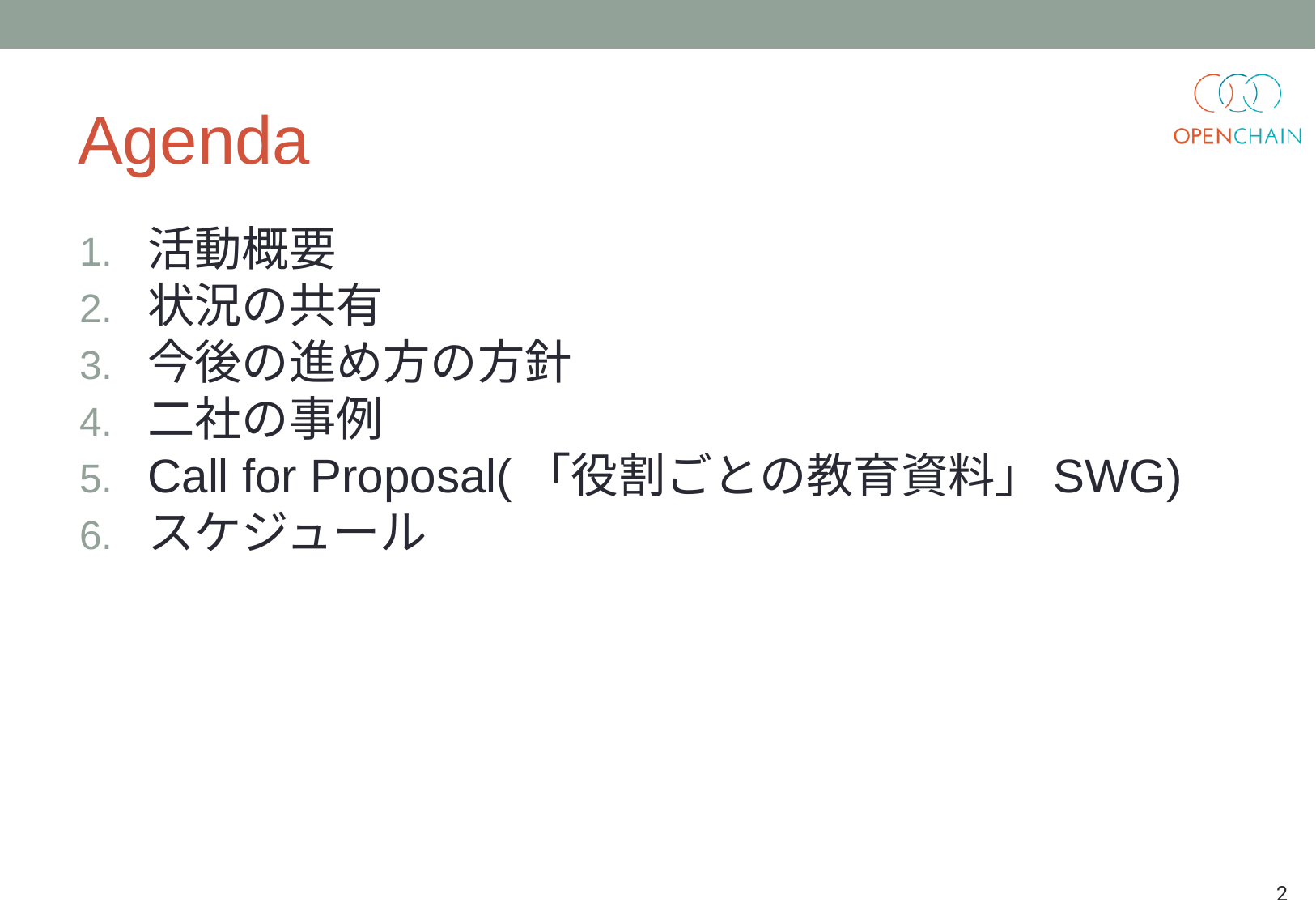

# Agenda
活動概要
状況の共有
今後の進め方の方針
二社の事例
Call for Proposal(「役割ごとの教育資料」SWG)
スケジュール
2